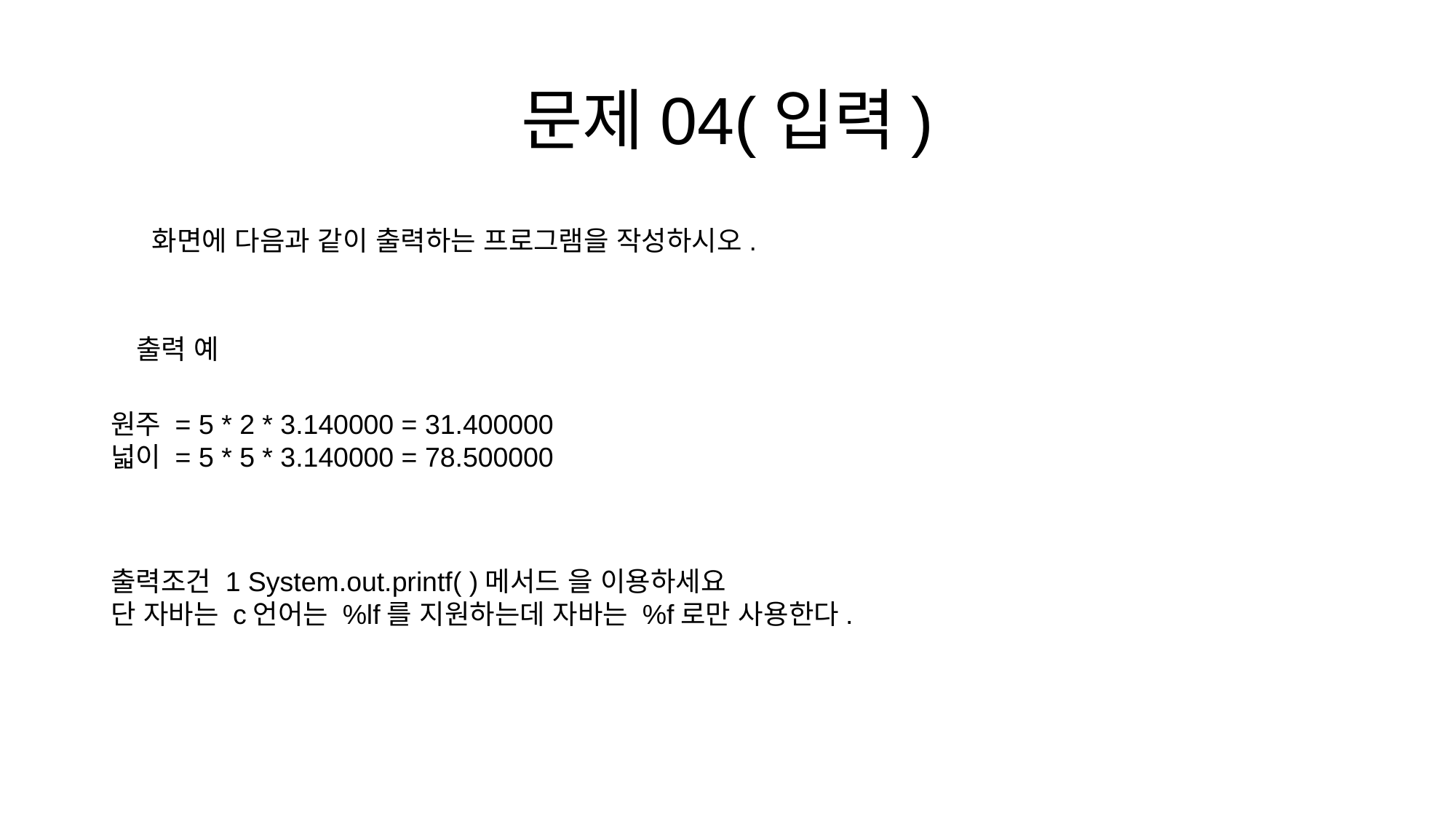

# 문제04(입력)
화면에 다음과 같이 출력하는 프로그램을 작성하시오.
출력 예
원주 = 5 * 2 * 3.140000 = 31.400000
넓이 = 5 * 5 * 3.140000 = 78.500000
출력조건 1 System.out.printf( )메서드 을 이용하세요
단 자바는 c언어는 %lf를 지원하는데 자바는 %f로만 사용한다.